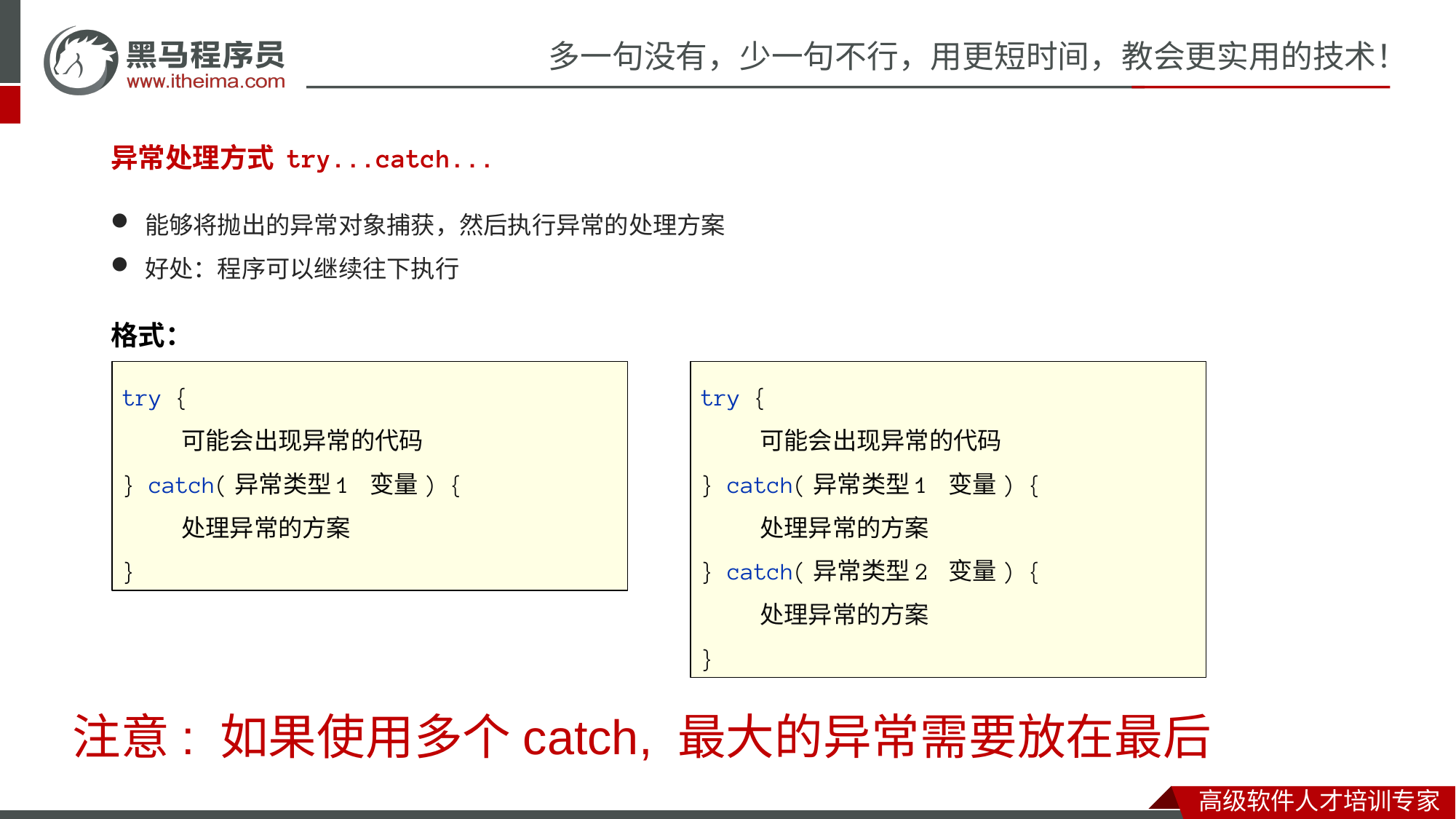

异常处理方式 try...catch...
能够将抛出的异常对象捕获，然后执行异常的处理方案
好处：程序可以继续往下执行
格式：
try {
    可能会出现异常的代码
} catch(异常类型1 变量) {
    处理异常的方案
}
try {
    可能会出现异常的代码
} catch(异常类型1 变量) {
    处理异常的方案
} catch(异常类型2 变量) {
    处理异常的方案
}
注意: 如果使用多个catch, 最大的异常需要放在最后